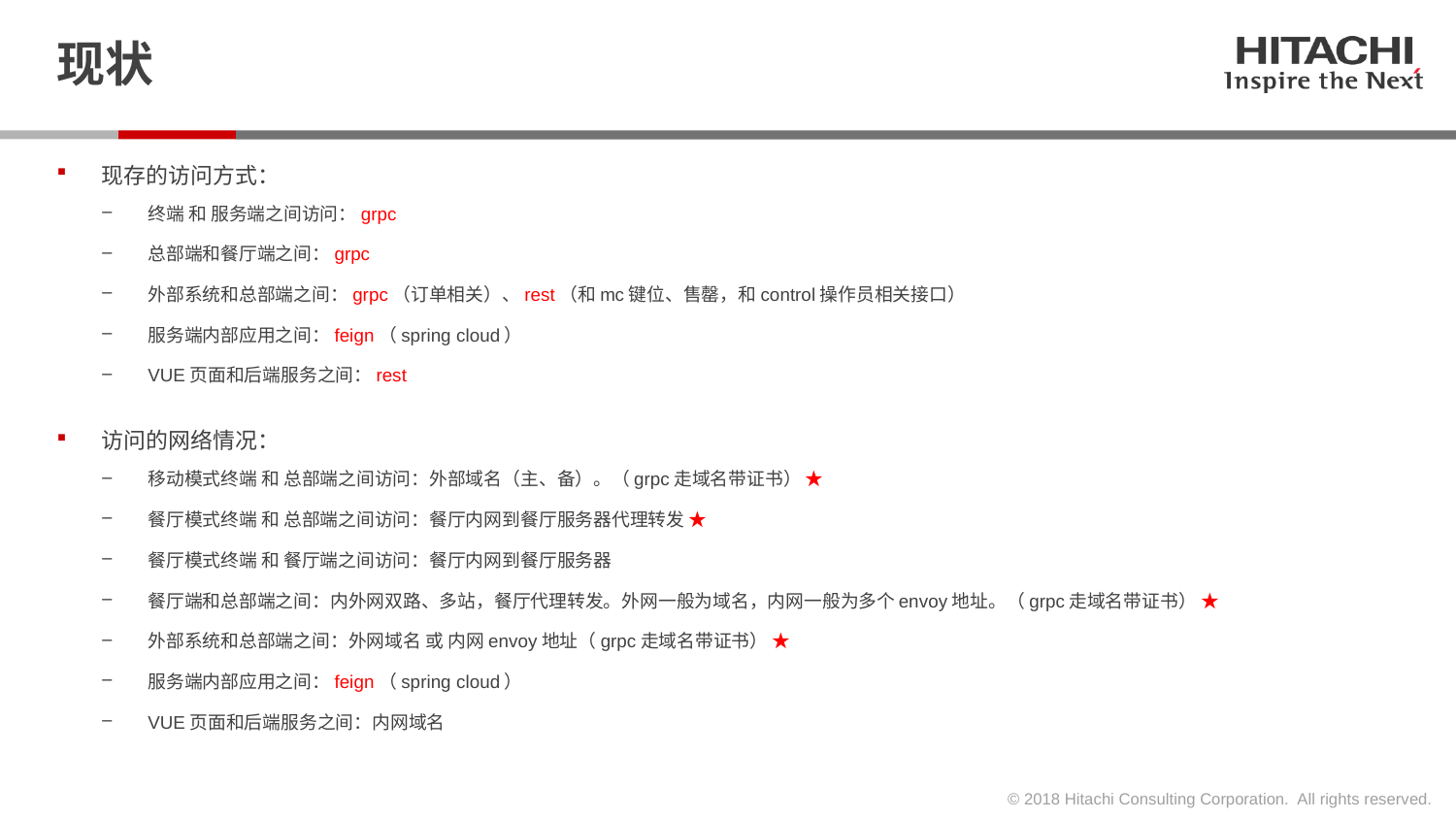

# 现状
现存的访问方式：
终端 和 服务端之间访问：grpc
总部端和餐厅端之间：grpc
外部系统和总部端之间：grpc（订单相关）、rest（和mc键位、售罄，和control操作员相关接口）
服务端内部应用之间：feign（spring cloud）
VUE页面和后端服务之间：rest
访问的网络情况：
移动模式终端 和 总部端之间访问：外部域名（主、备）。（grpc走域名带证书） ★
餐厅模式终端 和 总部端之间访问：餐厅内网到餐厅服务器代理转发 ★
餐厅模式终端 和 餐厅端之间访问：餐厅内网到餐厅服务器
餐厅端和总部端之间：内外网双路、多站，餐厅代理转发。外网一般为域名，内网一般为多个envoy地址。（grpc走域名带证书） ★
外部系统和总部端之间：外网域名 或 内网envoy地址（grpc走域名带证书） ★
服务端内部应用之间：feign（spring cloud）
VUE页面和后端服务之间：内网域名